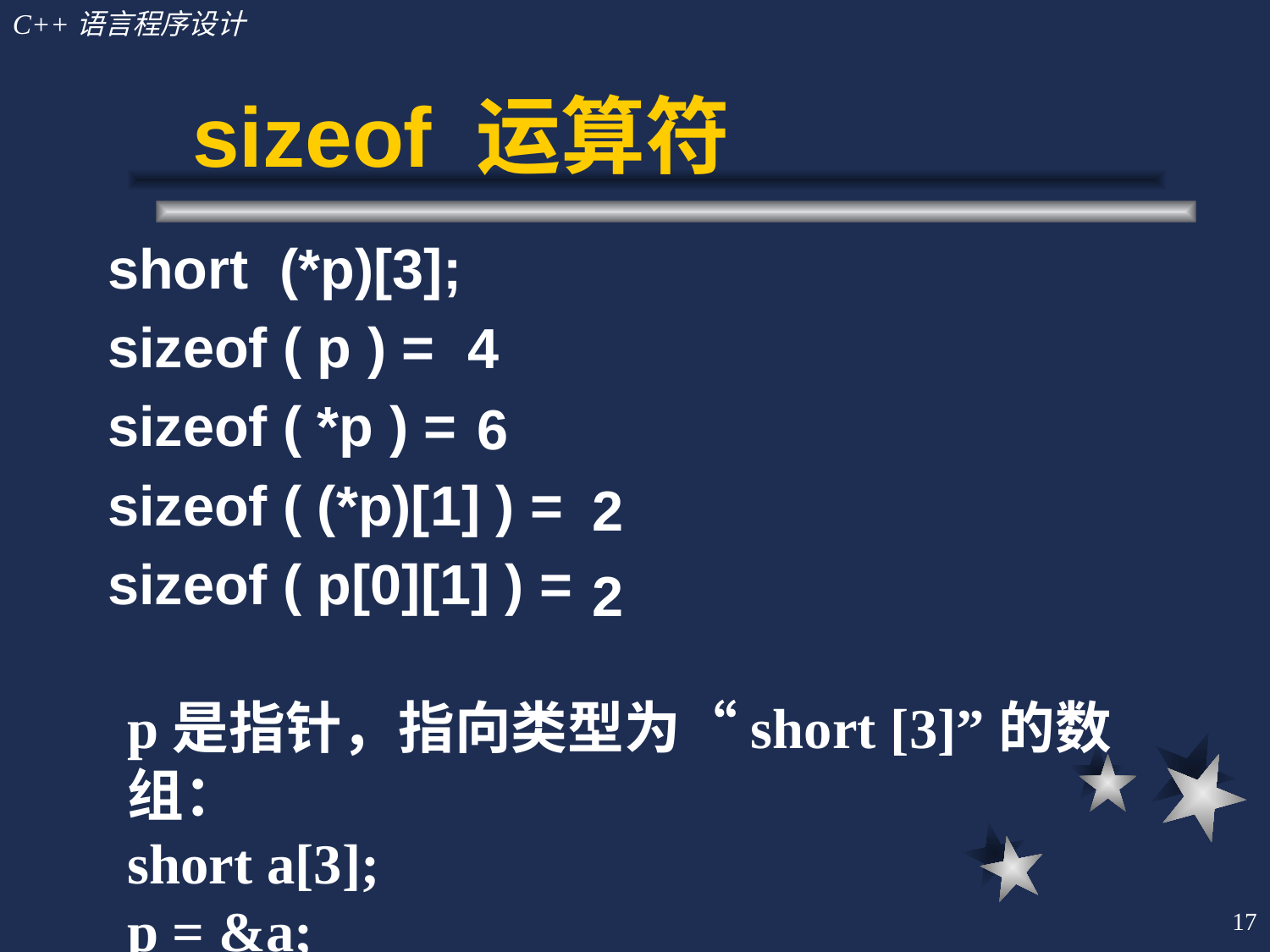

# sizeof 运算符
short  (*p)[3];
sizeof ( p ) =
sizeof ( *p ) =
sizeof ( (*p)[1] ) =
sizeof ( p[0][1] ) =

4
6
2
2
p是指针，指向类型为“short [3]”的数组：
short a[3];
p = &a;
17